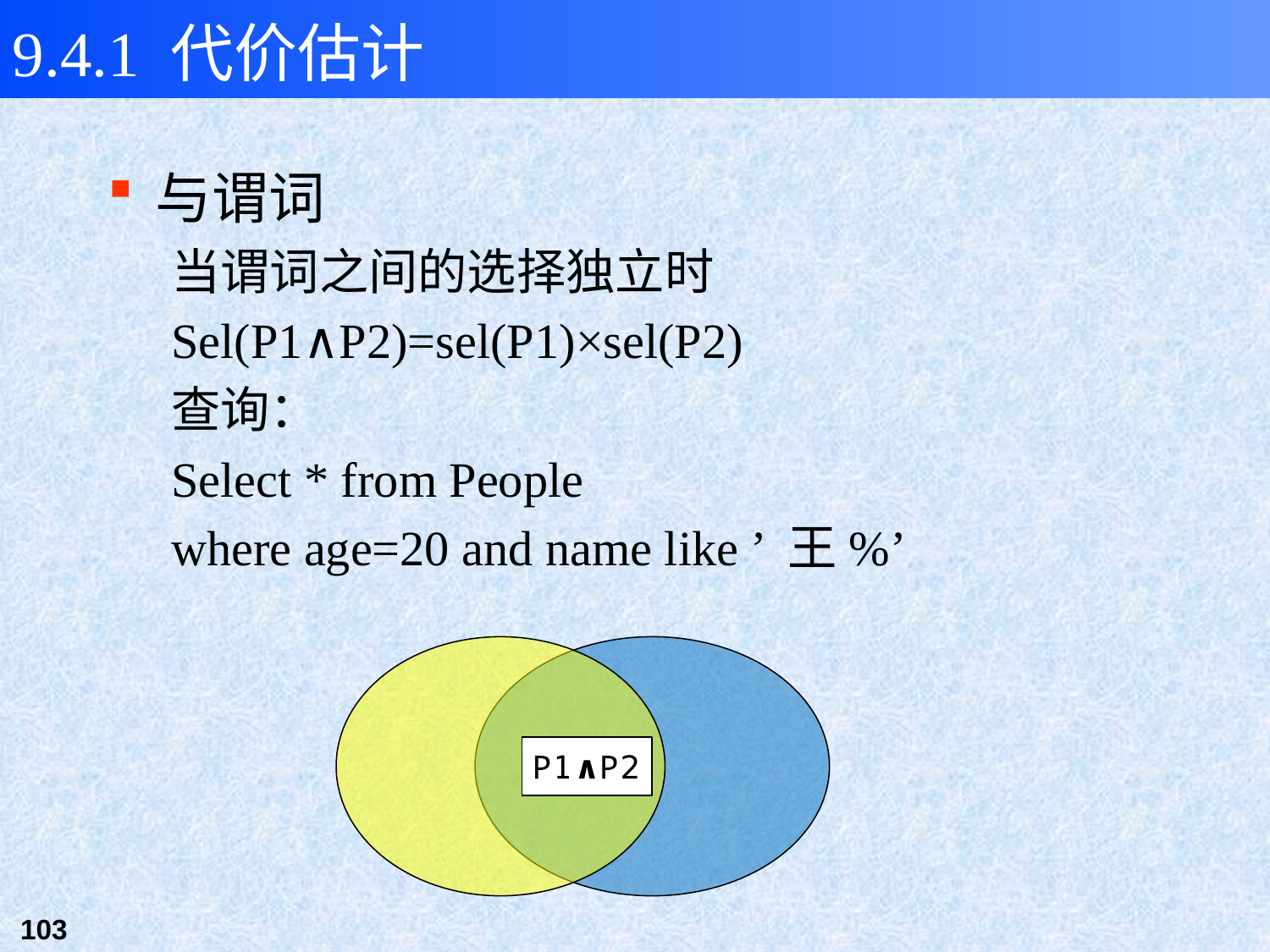

9.4.1 代价估计
与谓词
当谓词之间的选择独立时
Sel(P1∧P2)=sel(P1)×sel(P2)
查询：
Select * from People
where age=20 and name like ’ 王%’

P1∧P2